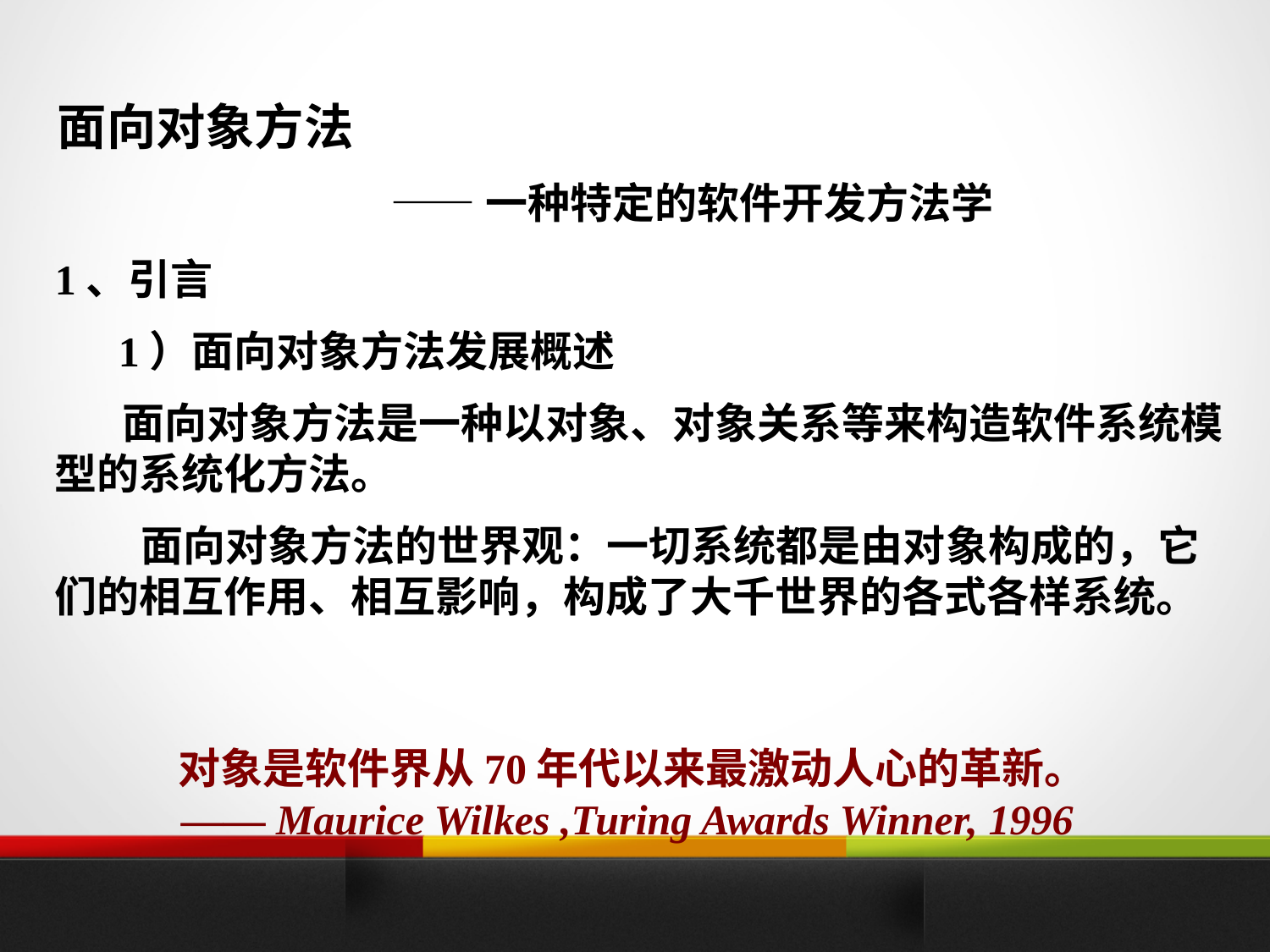

面向对象方法
                                   ——一种特定的软件开发方法学

1、引言
      1）面向对象方法发展概述
      面向对象方法是一种以对象、对象关系等来构造软件系统模型的系统化方法。
        面向对象方法的世界观：一切系统都是由对象构成的，它们的相互作用、相互影响，构成了大千世界的各式各样系统。
对象是软件界从70年代以来最激动人心的革新。
—— Maurice Wilkes ,Turing Awards Winner, 1996